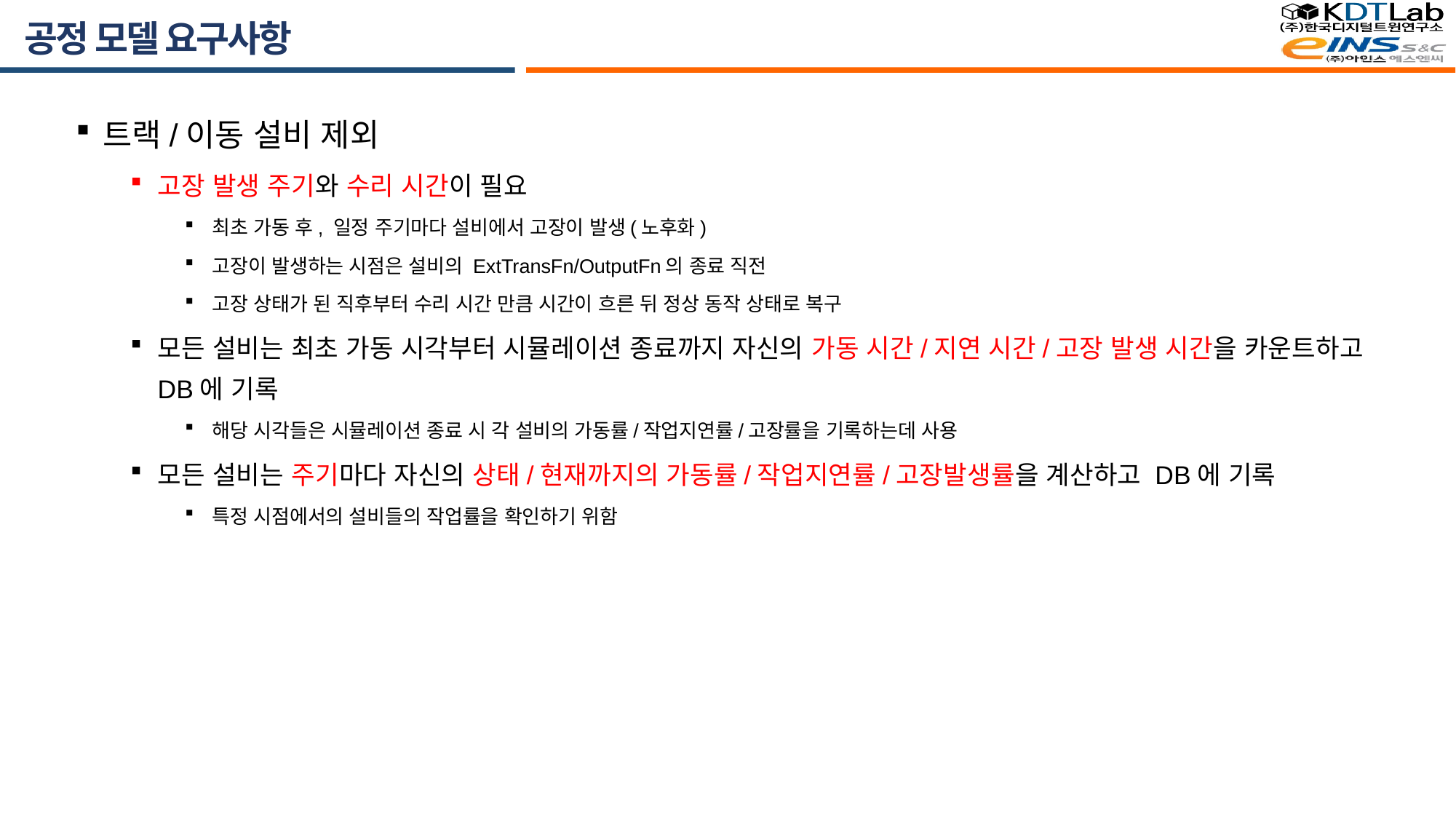

# 공정 모델 요구사항
트랙/이동 설비 제외
고장 발생 주기와 수리 시간이 필요
최초 가동 후, 일정 주기마다 설비에서 고장이 발생(노후화)
고장이 발생하는 시점은 설비의 ExtTransFn/OutputFn의 종료 직전
고장 상태가 된 직후부터 수리 시간 만큼 시간이 흐른 뒤 정상 동작 상태로 복구
모든 설비는 최초 가동 시각부터 시뮬레이션 종료까지 자신의 가동 시간/지연 시간/고장 발생 시간을 카운트하고 DB에 기록
해당 시각들은 시뮬레이션 종료 시 각 설비의 가동률/작업지연률/고장률을 기록하는데 사용
모든 설비는 주기마다 자신의 상태/현재까지의 가동률/작업지연률/고장발생률을 계산하고 DB에 기록
특정 시점에서의 설비들의 작업률을 확인하기 위함